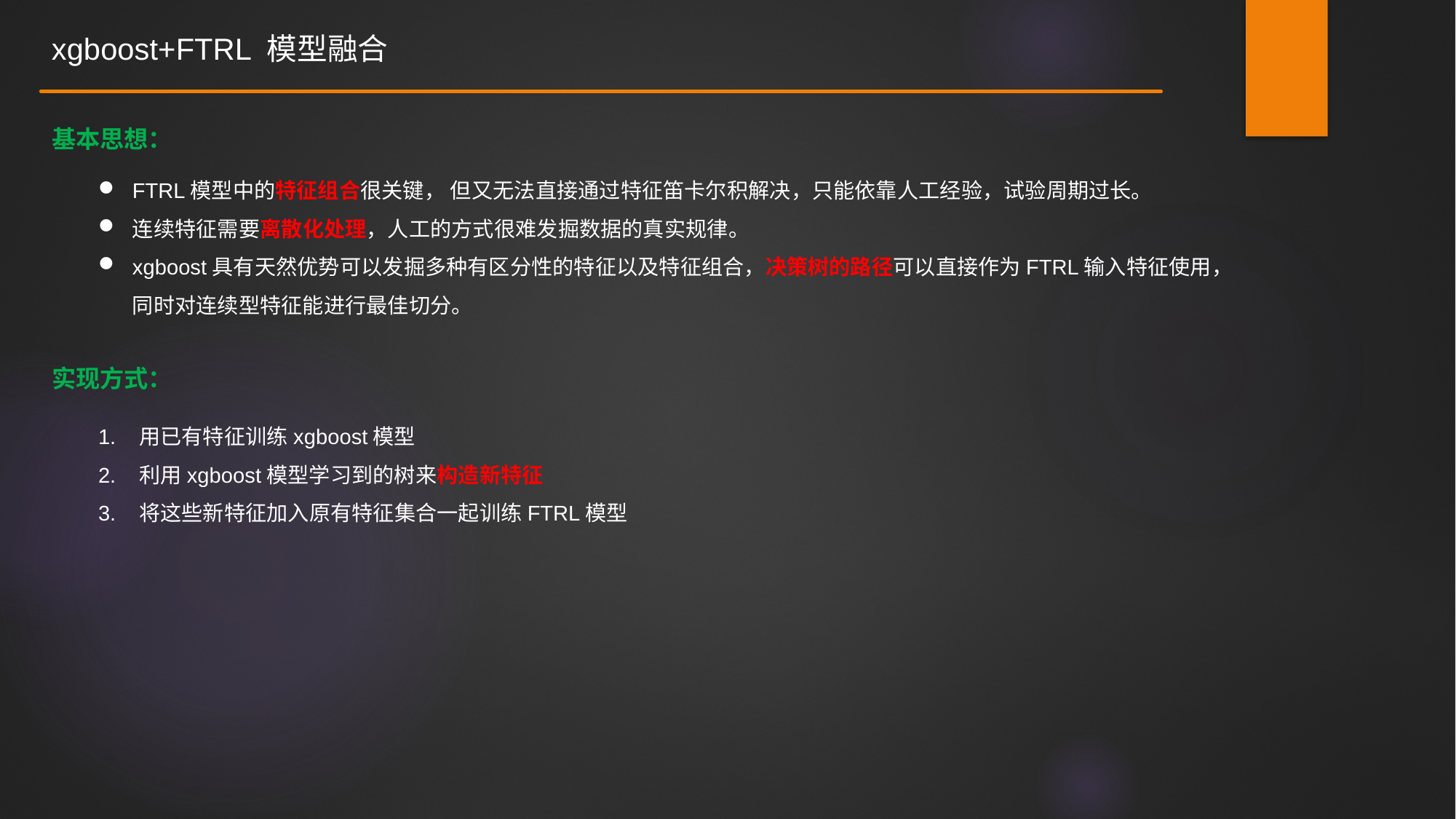

xgboost+FTRL 模型融合
基本思想：
FTRL模型中的特征组合很关键， 但又无法直接通过特征笛卡尔积解决，只能依靠人工经验，试验周期过长。
连续特征需要离散化处理，人工的方式很难发掘数据的真实规律。
xgboost具有天然优势可以发掘多种有区分性的特征以及特征组合，决策树的路径可以直接作为FTRL输入特征使用，同时对连续型特征能进行最佳切分。
实现方式：
用已有特征训练xgboost模型
利用xgboost模型学习到的树来构造新特征
将这些新特征加入原有特征集合一起训练FTRL模型